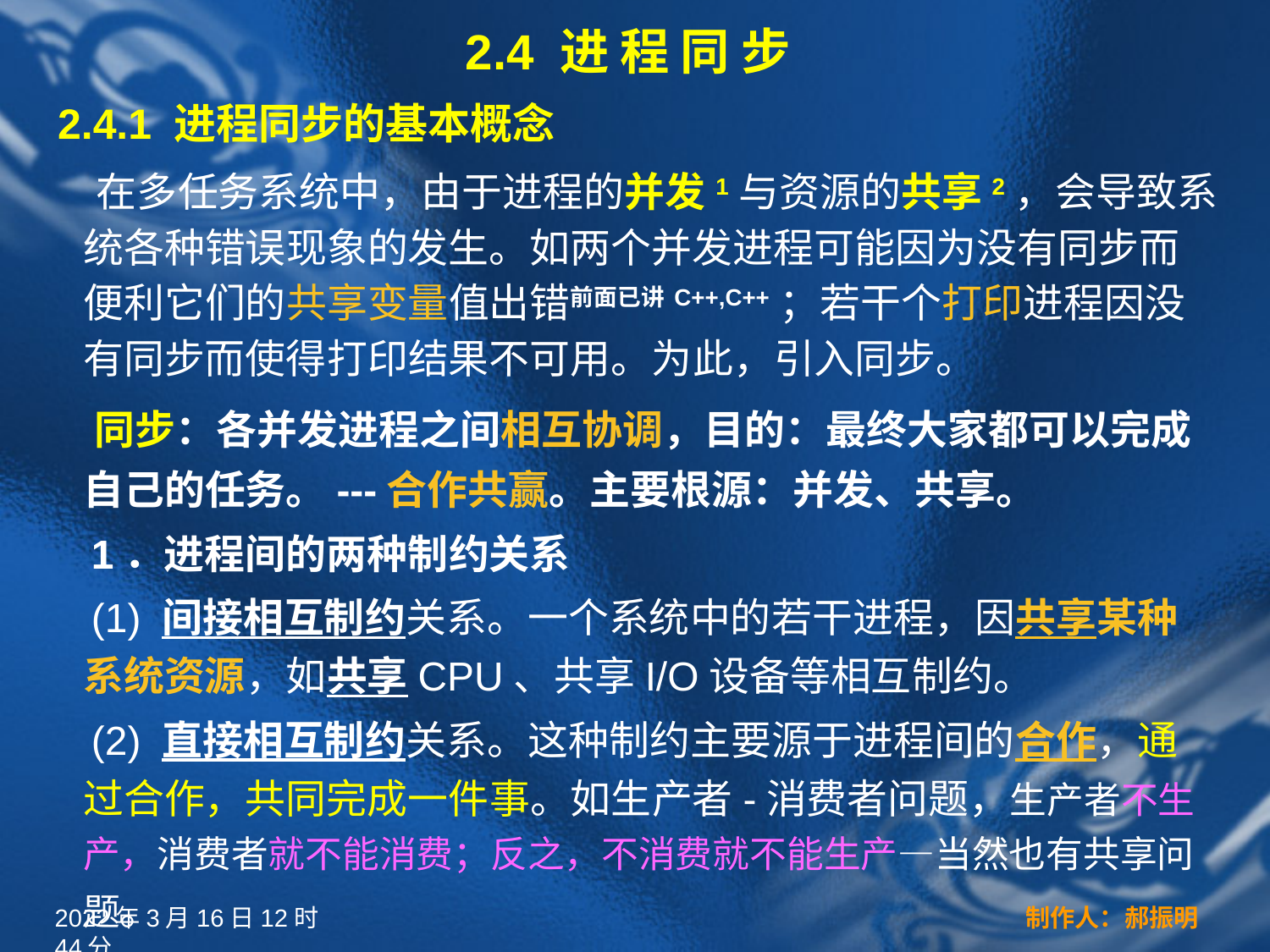

# 2.4 进 程 同 步
2.4.1 进程同步的基本概念
   在多任务系统中，由于进程的并发1与资源的共享2，会导致系统各种错误现象的发生。如两个并发进程可能因为没有同步而便利它们的共享变量值出错前面已讲C++,C++；若干个打印进程因没有同步而使得打印结果不可用。为此，引入同步。
   同步：各并发进程之间相互协调，目的：最终大家都可以完成自己的任务。---合作共赢。主要根源：并发、共享。
   1．进程间的两种制约关系
   (1) 间接相互制约关系。一个系统中的若干进程，因共享某种系统资源，如共享CPU、共享I/O设备等相互制约。
   (2) 直接相互制约关系。这种制约主要源于进程间的合作，通过合作，共同完成一件事。如生产者-消费者问题，生产者不生产，消费者就不能消费；反之，不消费就不能生产—当然也有共享问题。
2022年3月16日12时44分
制作人：郝振明